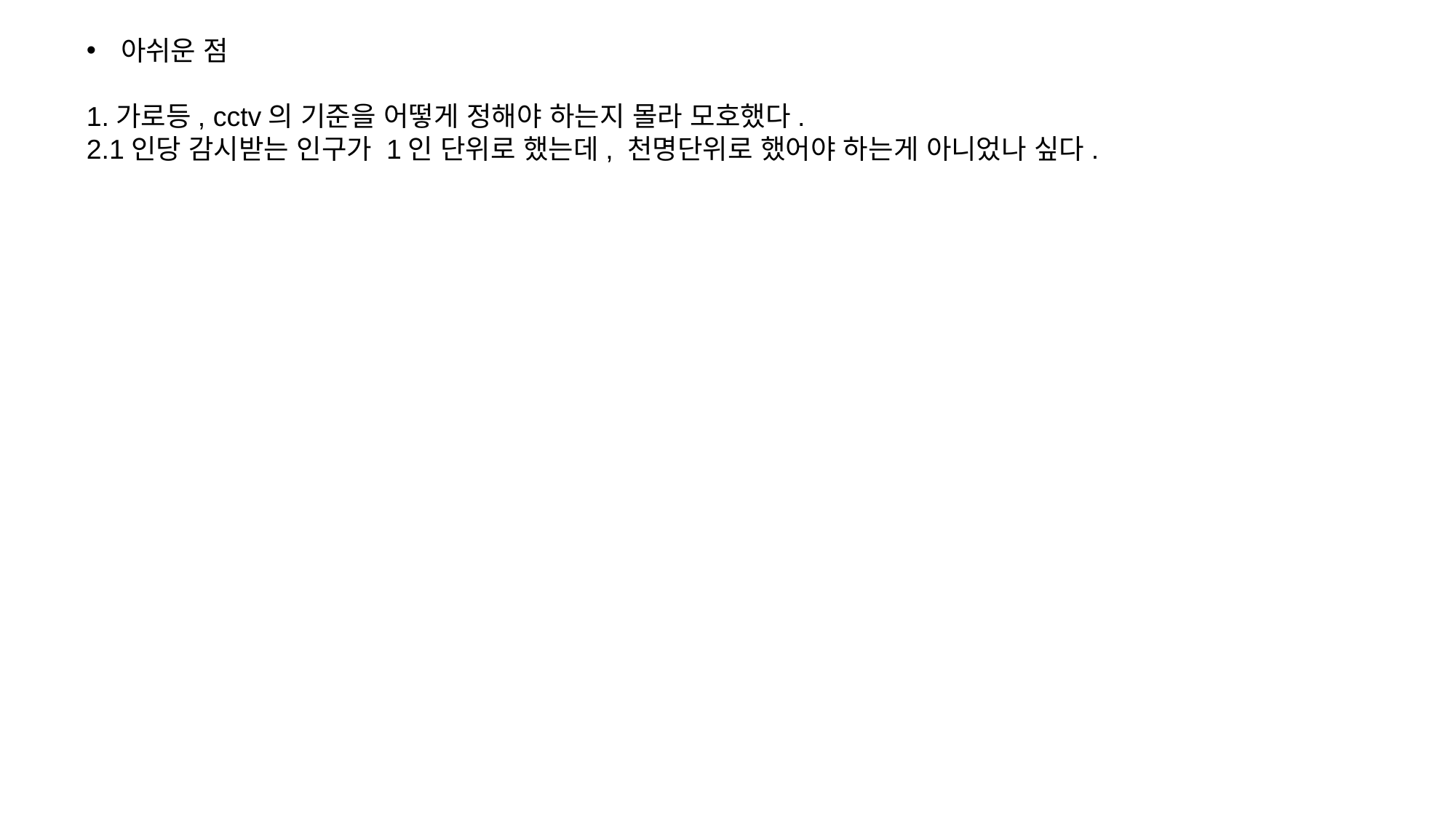

아쉬운 점

1.가로등, cctv의 기준을 어떻게 정해야 하는지 몰라 모호했다.
2.1인당 감시받는 인구가 1인 단위로 했는데, 천명단위로 했어야 하는게 아니었나 싶다.